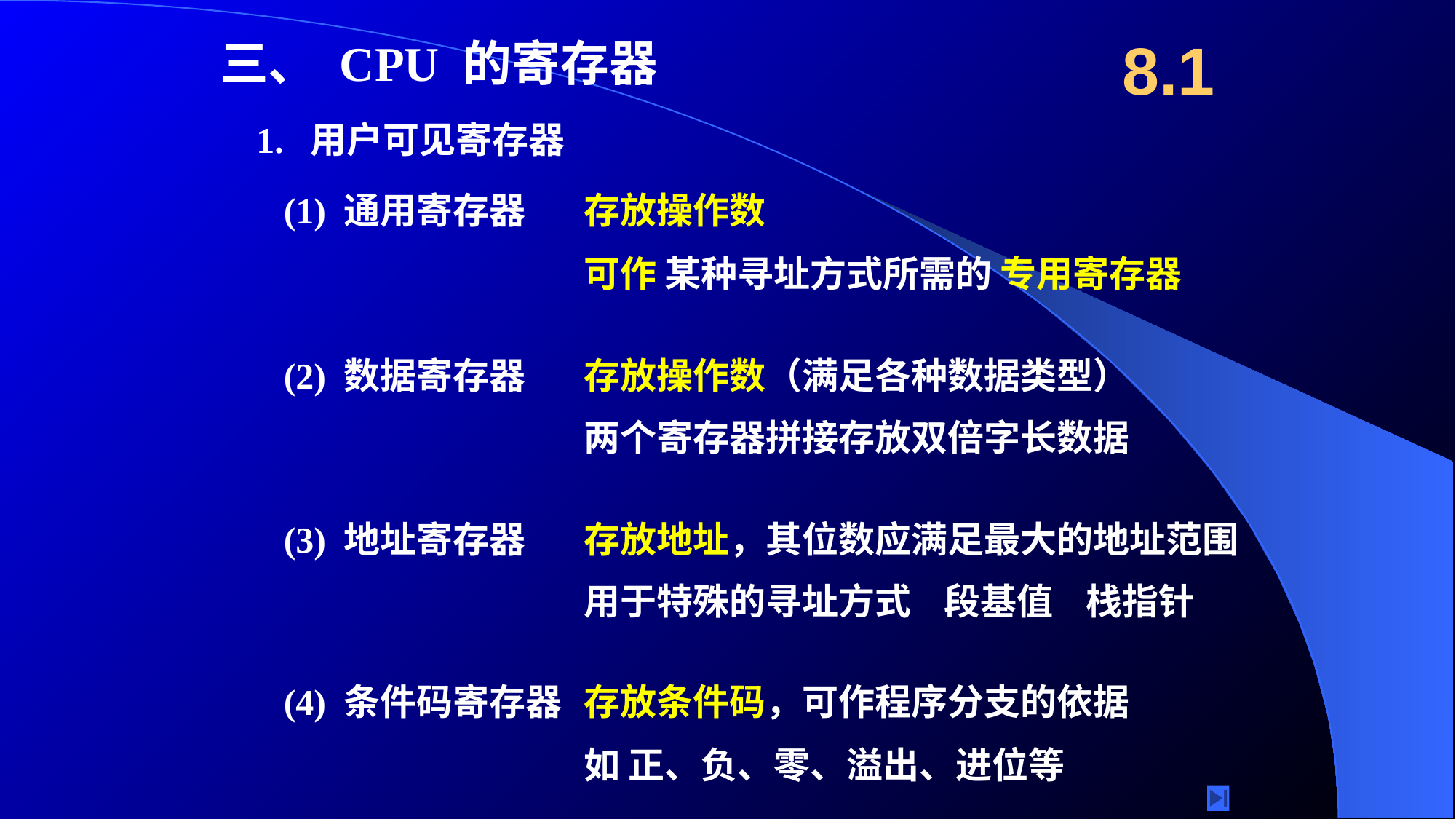

8.1
三、 CPU 的寄存器
1.  用户可见寄存器
(1) 通用寄存器
存放操作数
可作 某种寻址方式所需的 专用寄存器
(2) 数据寄存器
存放操作数（满足各种数据类型）
两个寄存器拼接存放双倍字长数据
(3) 地址寄存器
存放地址，其位数应满足最大的地址范围
用于特殊的寻址方式    段基值    栈指针
(4) 条件码寄存器
存放条件码，可作程序分支的依据
如 正、负、零、溢出、进位等